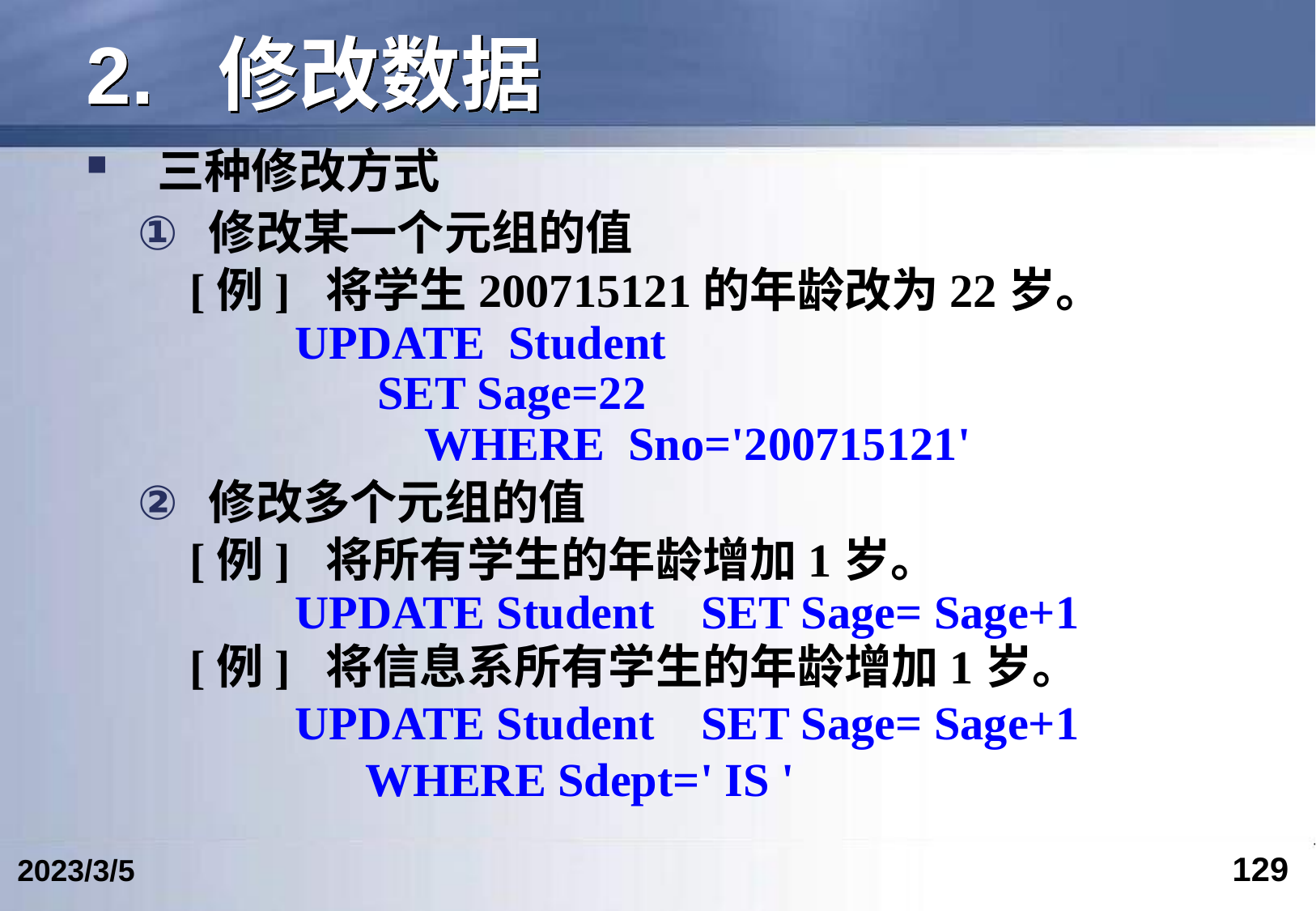

# 2.  修改数据
三种修改方式
修改某一个元组的值
[例]  将学生200715121的年龄改为22岁。
         UPDATE  Student
                SET Sage=22
                    WHERE  Sno='200715121'
修改多个元组的值
[例]  将所有学生的年龄增加1岁。
         UPDATE Student    SET Sage= Sage+1
[例]  将信息系所有学生的年龄增加1岁。
         UPDATE Student    SET Sage= Sage+1
               WHERE Sdept=' IS '
129
2023/3/5